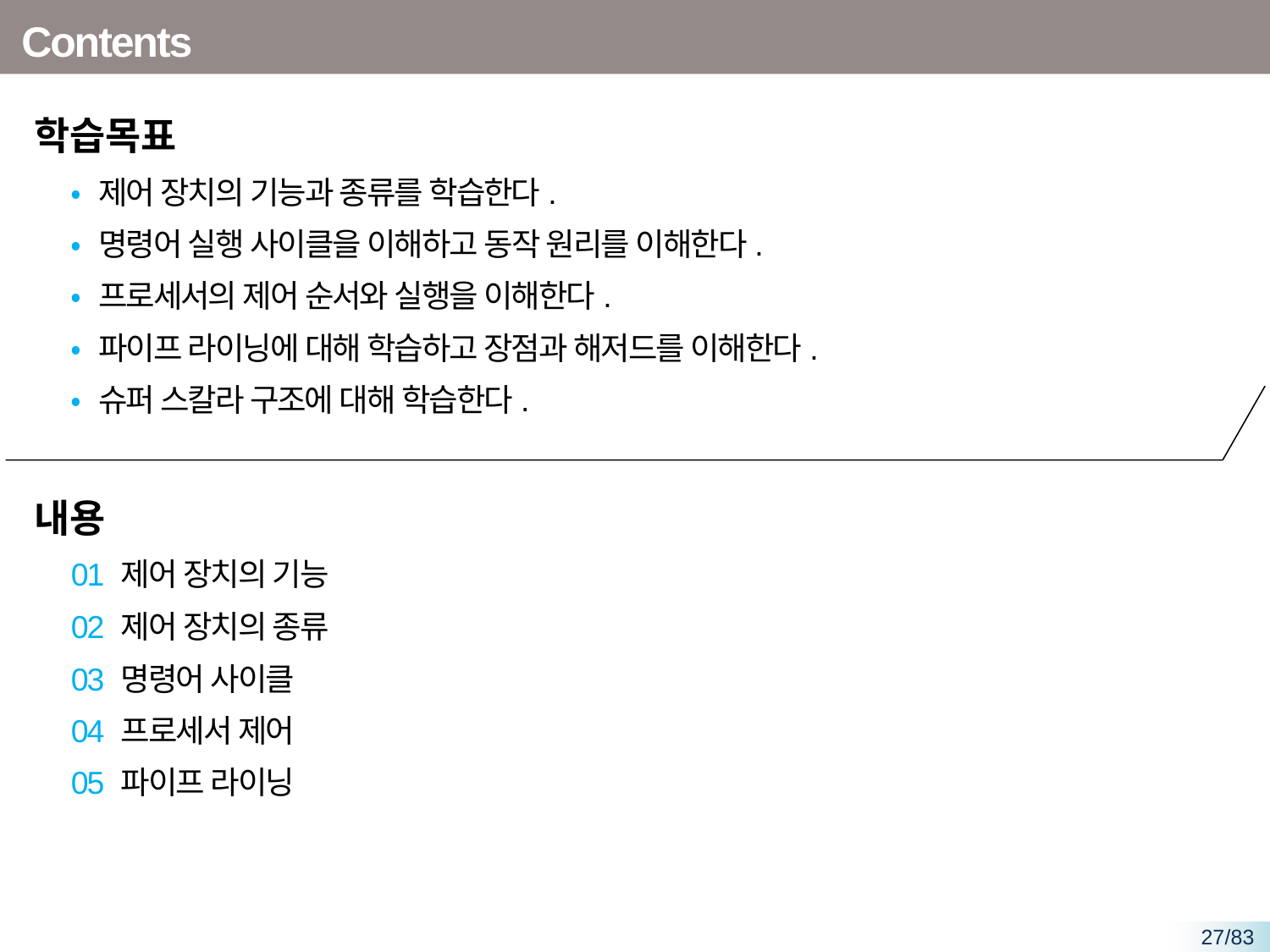

# Contents
학습목표
• 제어 장치의 기능과 종류를 학습한다.
• 명령어 실행 사이클을 이해하고 동작 원리를 이해한다.
• 프로세서의 제어 순서와 실행을 이해한다.
• 파이프 라이닝에 대해 학습하고 장점과 해저드를 이해한다.
• 슈퍼 스칼라 구조에 대해 학습한다.

내용
01 제어 장치의 기능
02 제어 장치의 종류
03 명령어 사이클
04 프로세서 제어
05 파이프 라이닝